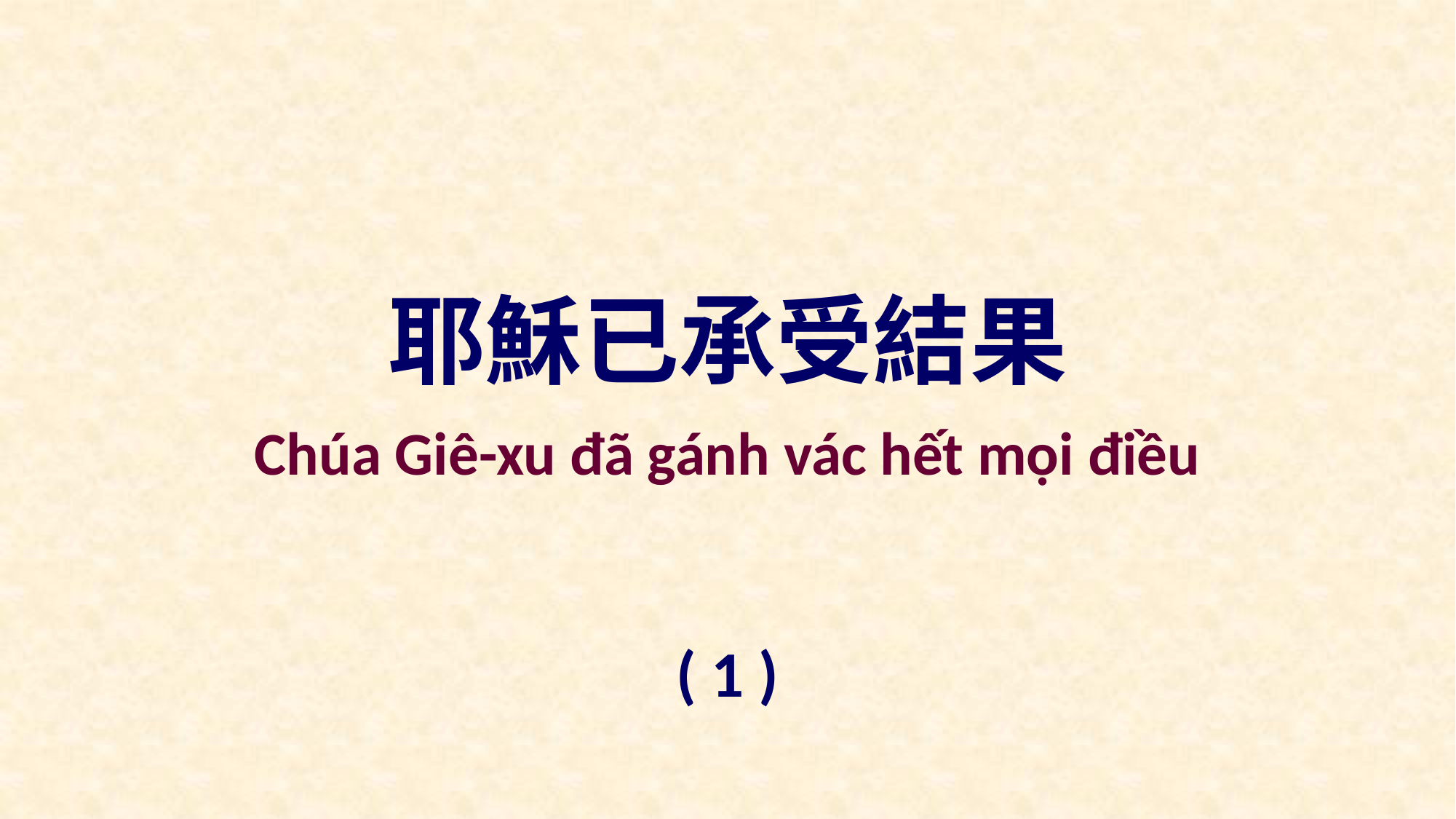

耶穌已承受結果
Chúa Giê-xu đã gánh vác hết mọi điều
( 1 )